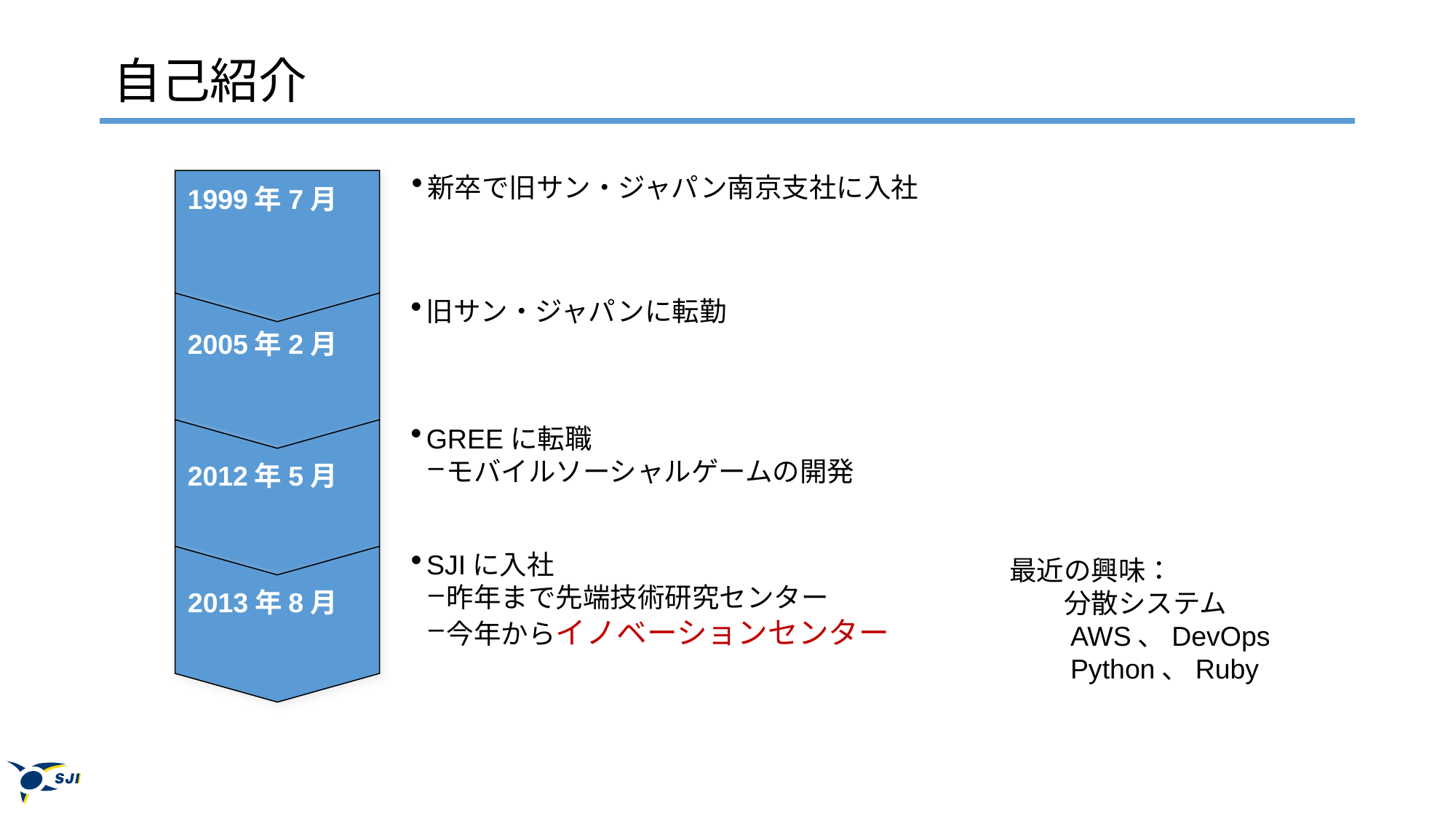

自己紹介

新卒で旧サン・ジャパン南京支社に入社
1999年7月

旧サン・ジャパンに転勤
2005年2月

GREEに転職
モバイルソーシャルゲームの開発
2012年5月

SJIに入社
昨年まで先端技術研究センター
今年からイノベーションセンター
最近の興味：
　　分散システム
　　AWS、DevOps
　　Python、Ruby
2013年8月